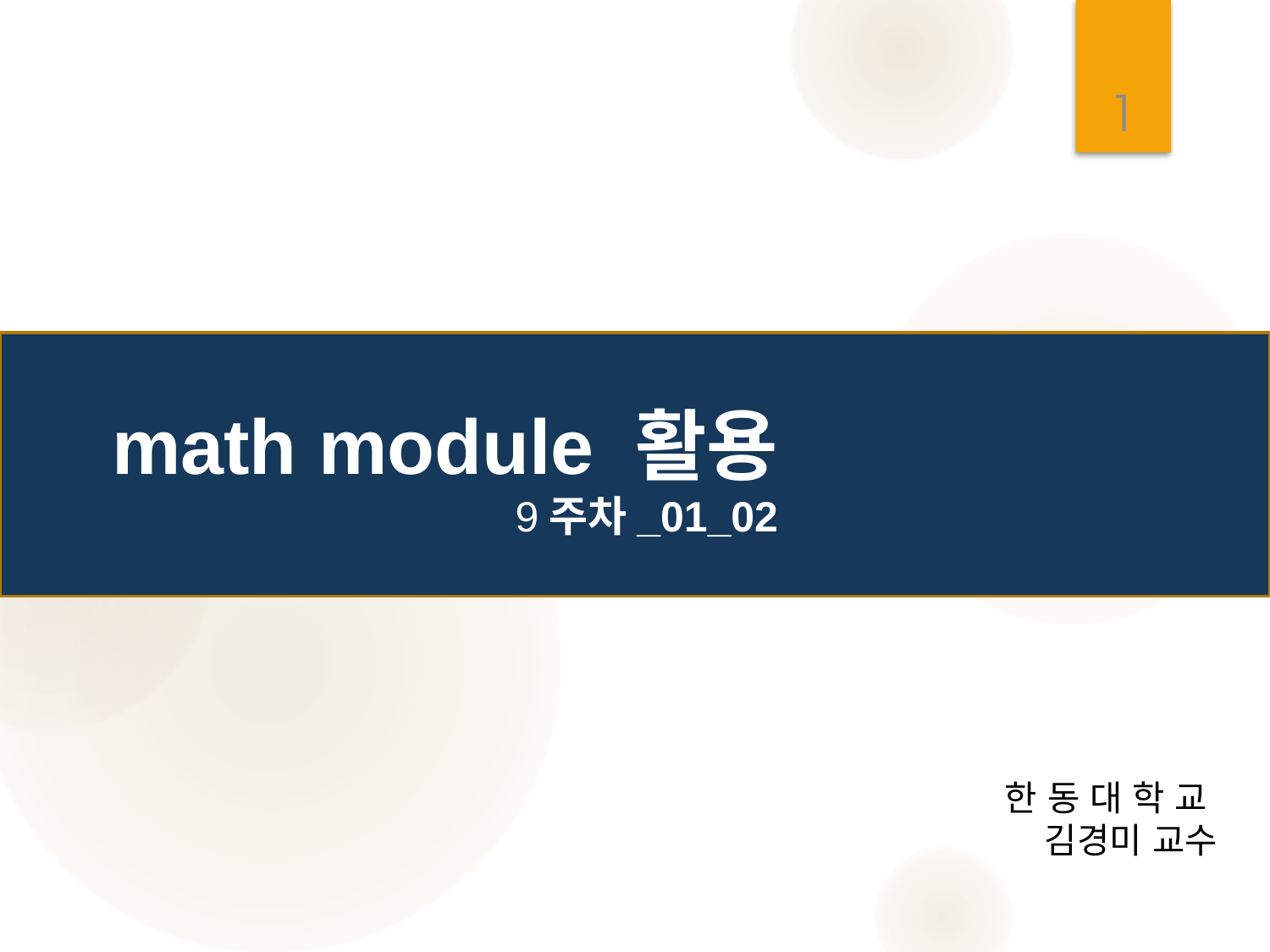

1

# math module 활용 9주차_01_02
한 동 대 학 교
김경미 교수